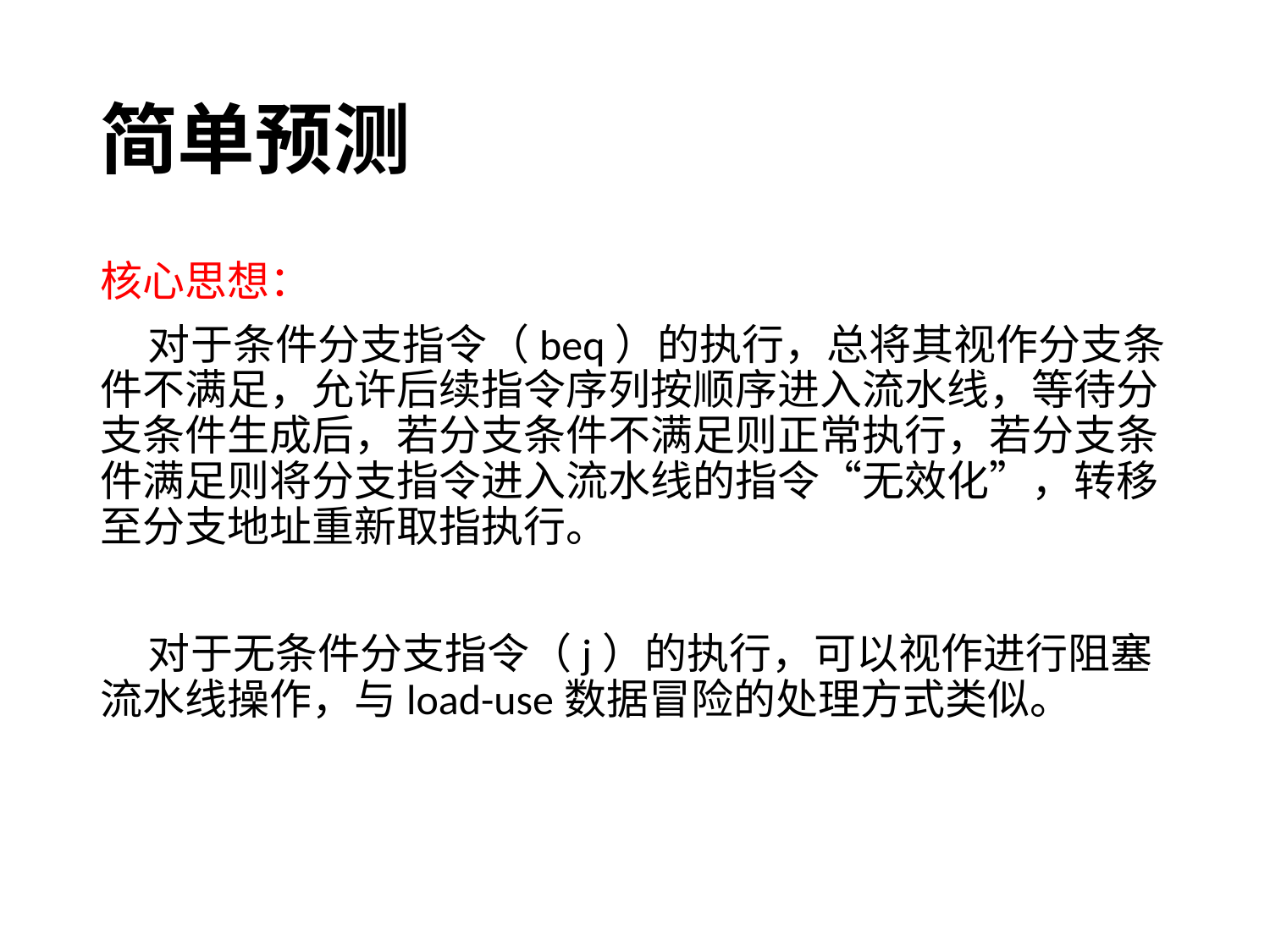

# 简单预测
核心思想：
    对于条件分支指令（beq）的执行，总将其视作分支条件不满足，允许后续指令序列按顺序进入流水线，等待分支条件生成后，若分支条件不满足则正常执行，若分支条件满足则将分支指令进入流水线的指令“无效化”，转移至分支地址重新取指执行。

    对于无条件分支指令（j）的执行，可以视作进行阻塞流水线操作，与load-use数据冒险的处理方式类似。